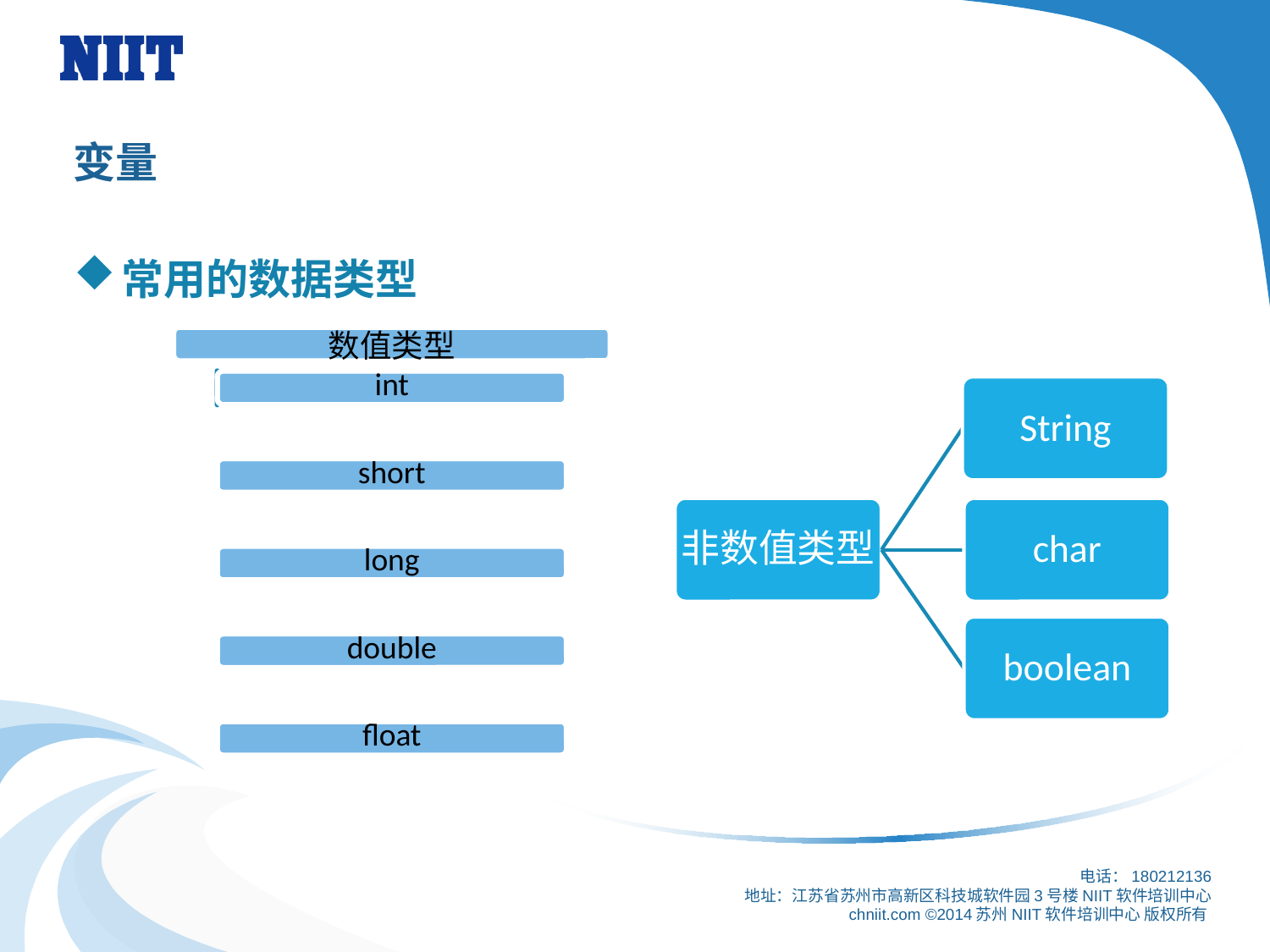

# 变量
常用的数据类型

数值类型
int
short
long
double
float
非数值类型

String

char

boolean